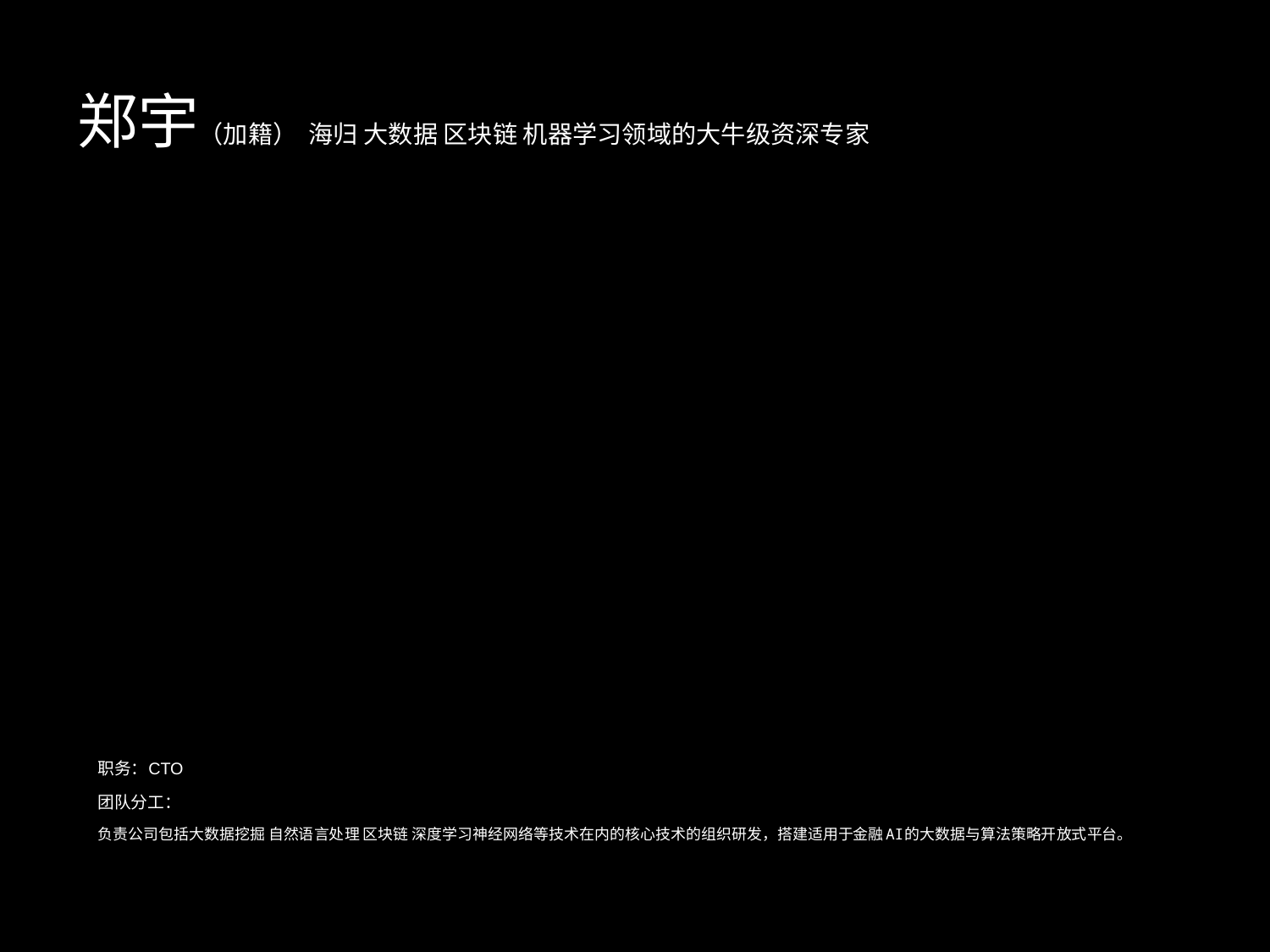

# 郑宇（加籍）  海归 大数据 区块链 机器学习领域的大牛级资深专家

职务：CTO

团队分工：
负责公司包括大数据挖掘 自然语言处理 区块链 深度学习神经网络等技术在内的核心技术的组织研发，搭建适用于金融AI的大数据与算法策略开放式平台。